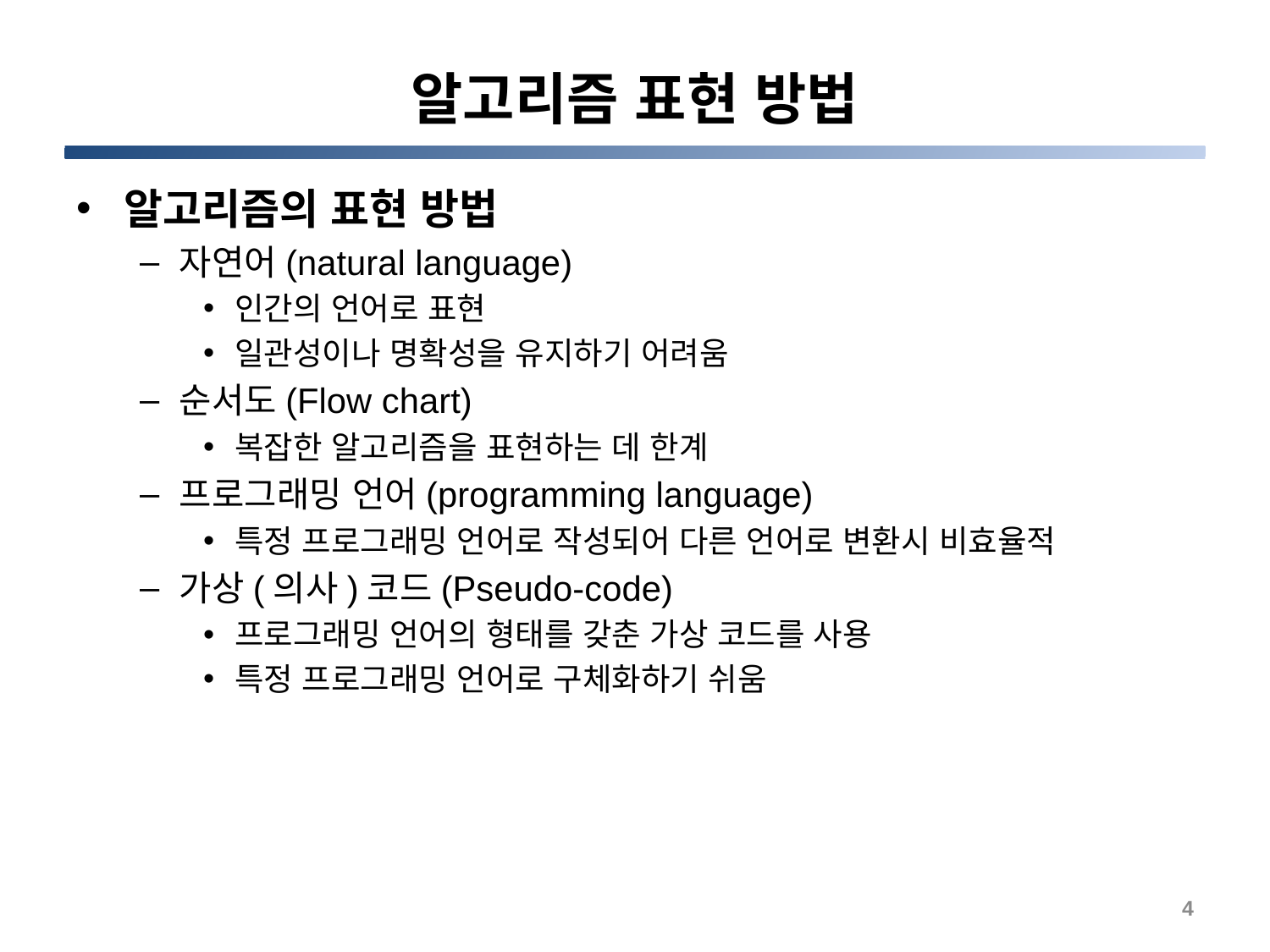

# 알고리즘 표현 방법
알고리즘의 표현 방법
자연어(natural language)
인간의 언어로 표현
일관성이나 명확성을 유지하기 어려움
순서도(Flow chart)
복잡한 알고리즘을 표현하는 데 한계
프로그래밍 언어(programming language)
특정 프로그래밍 언어로 작성되어 다른 언어로 변환시 비효율적
가상(의사)코드(Pseudo-code)
프로그래밍 언어의 형태를 갖춘 가상 코드를 사용
특정 프로그래밍 언어로 구체화하기 쉬움

4